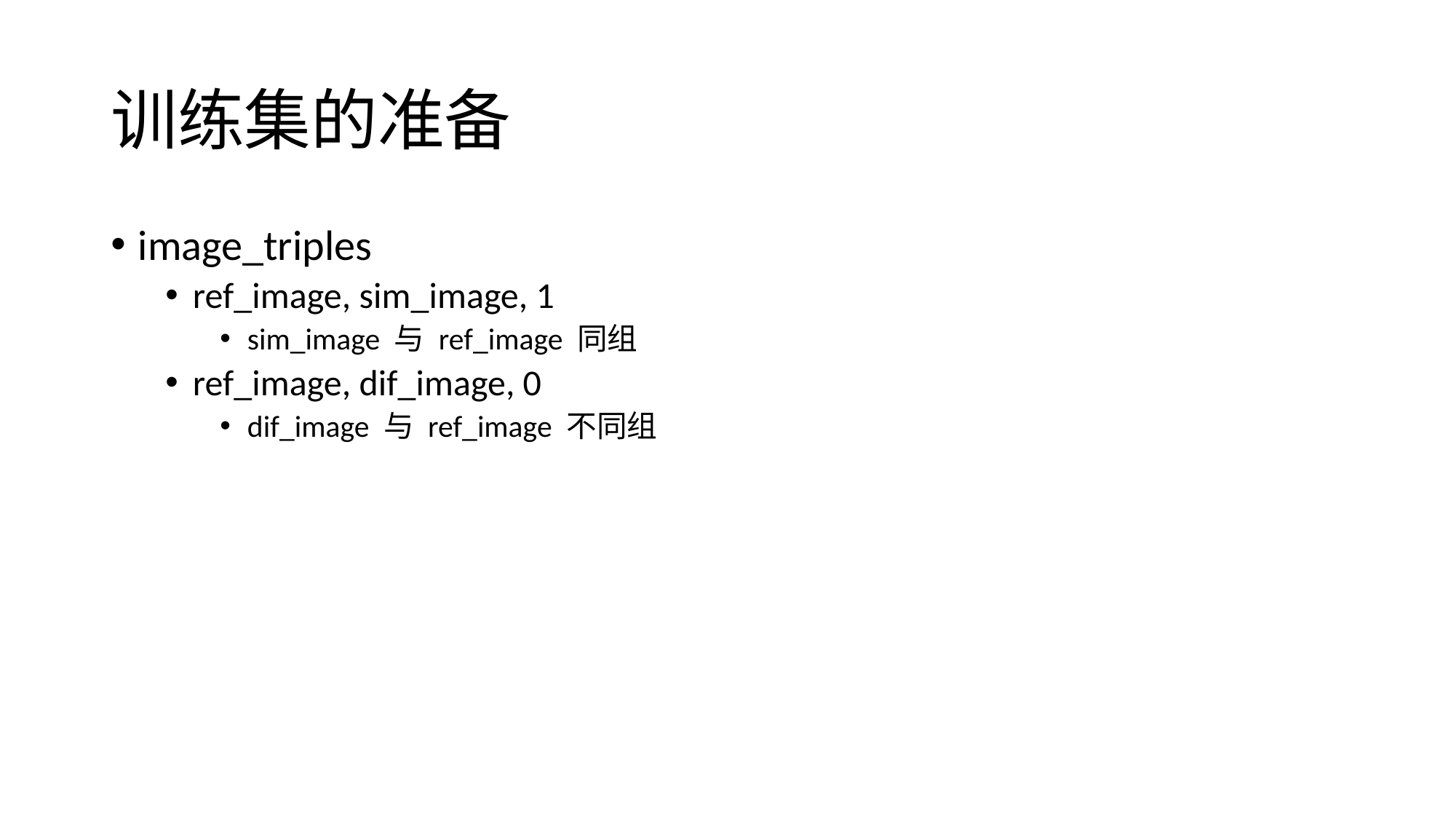

# 训练集的准备
image_triples
ref_image, sim_image, 1
sim_image 与 ref_image 同组
ref_image, dif_image, 0
dif_image 与 ref_image 不同组